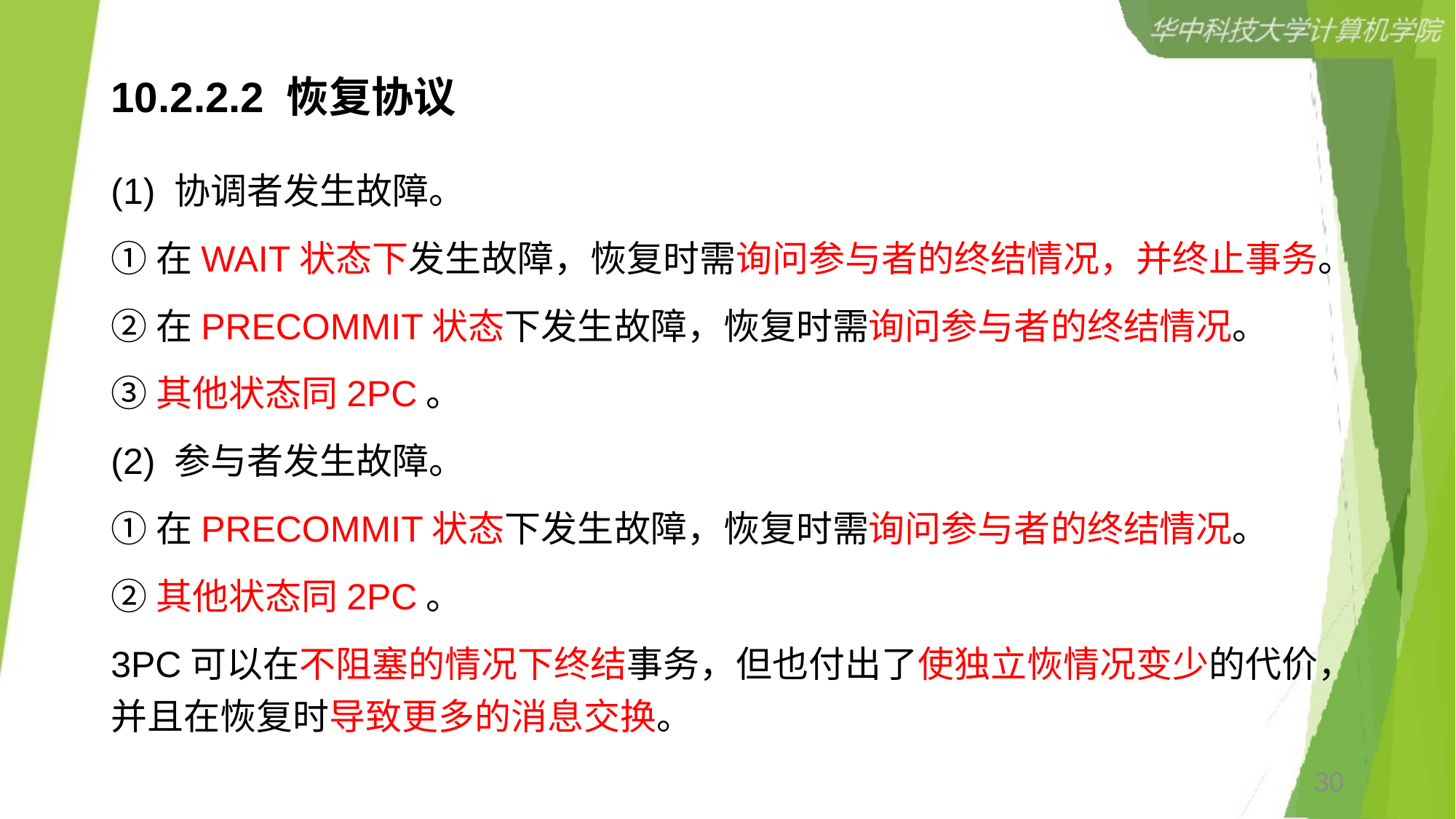

# 10.2.2.2 恢复协议
(1) 协调者发生故障。
①在WAIT状态下发生故障，恢复时需询问参与者的终结情况，并终止事务。
②在PRECOMMIT状态下发生故障，恢复时需询问参与者的终结情况。
③其他状态同2PC。
(2) 参与者发生故障。
①在PRECOMMIT状态下发生故障，恢复时需询问参与者的终结情况。
②其他状态同2PC。
3PC可以在不阻塞的情况下终结事务，但也付出了使独立恢情况变少的代价，并且在恢复时导致更多的消息交换。
30